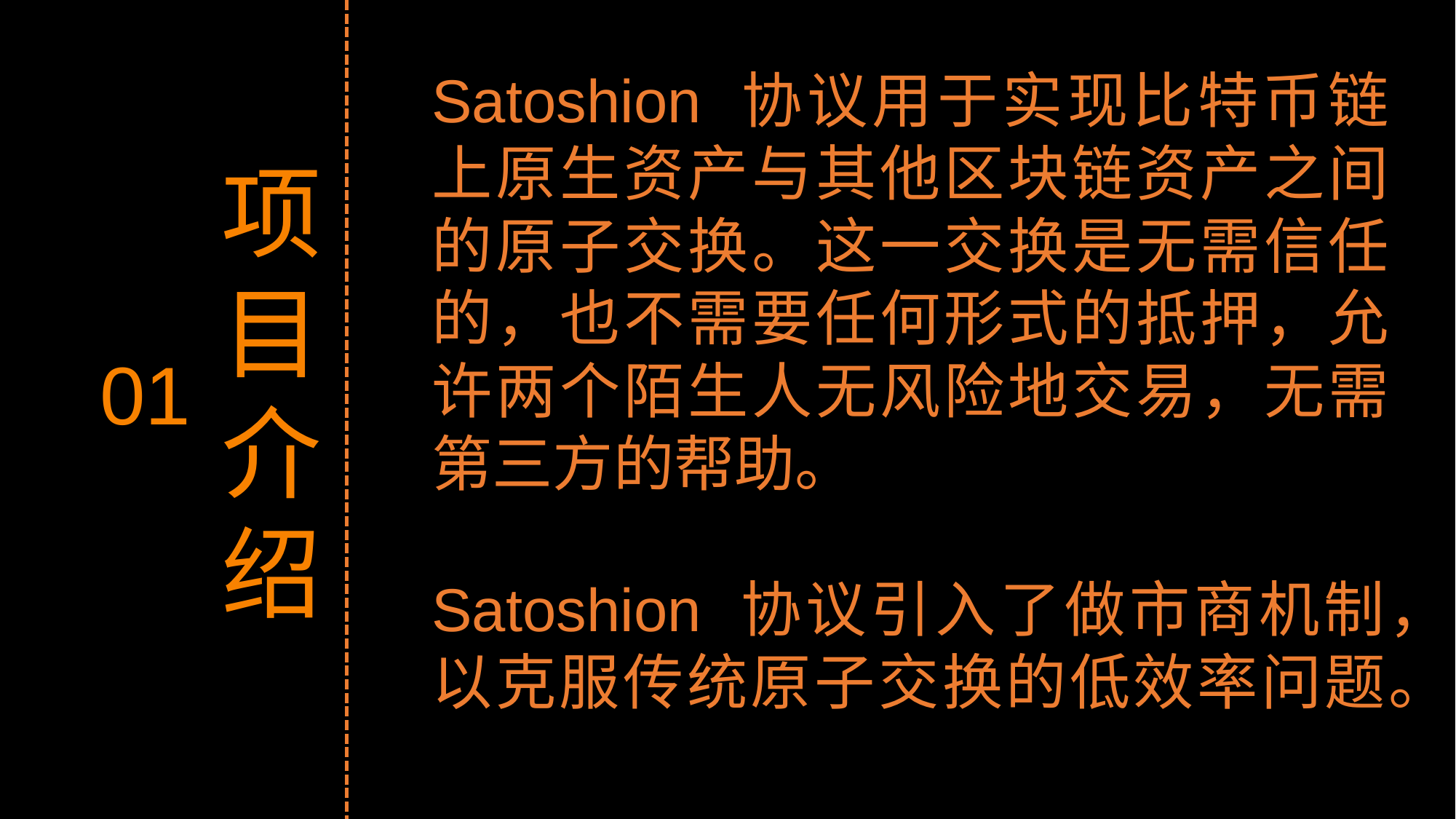

Satoshion 协议用于实现比特币链上原生资产与其他区块链资产之间的原子交换。这一交换是无需信任的，也不需要任何形式的抵押，允许两个陌生人无风险地交易，无需第三方的帮助。

Satoshion 协议引入了做市商机制，以克服传统原子交换的低效率问题。
项
目
介
绍
01